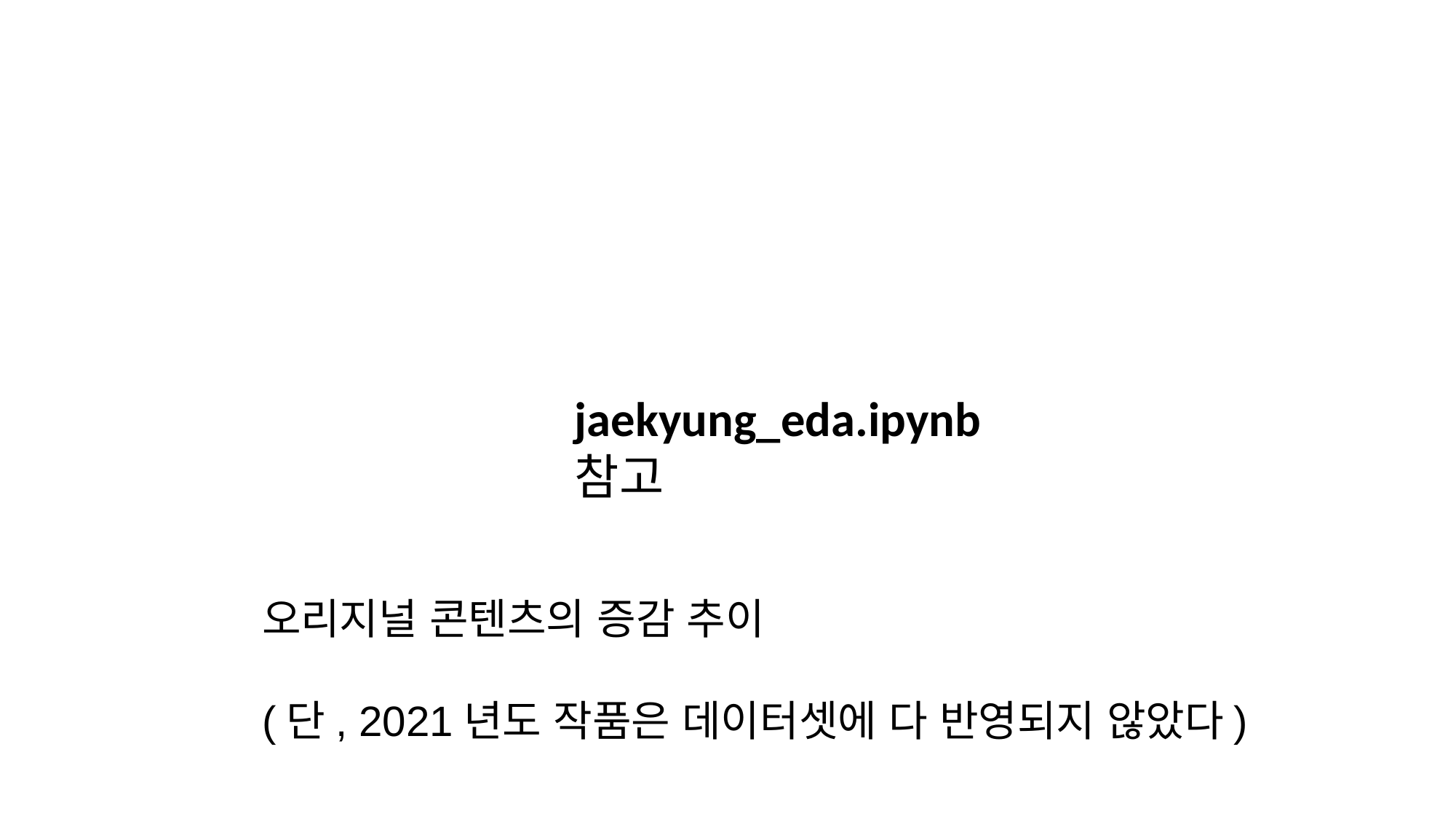

jaekyung_eda.ipynb
참고
오리지널 콘텐츠의 증감 추이

(단, 2021년도 작품은 데이터셋에 다 반영되지 않았다)